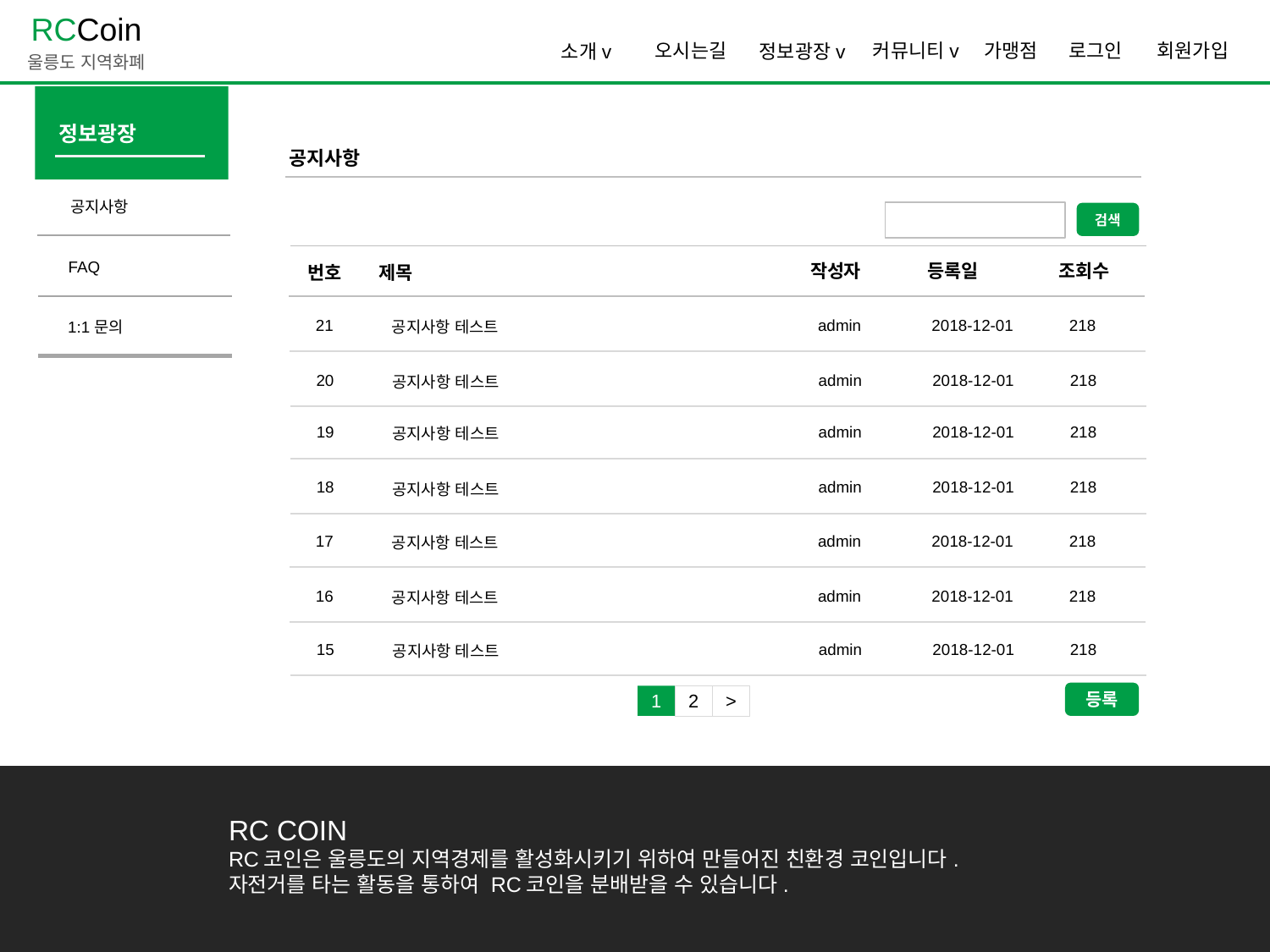

RCCoin
울릉도 지역화폐
오시는길
커뮤니티v
가맹점
로그인
회원가입
정보광장v
소개v

정보광장
공지사항
FAQ
1:1문의
공지사항

검색
작성자
등록일
조회수
번호
제목
21
admin
2018-12-01
218
공지사항 테스트
20
admin
2018-12-01
218
공지사항 테스트
19
admin
2018-12-01
218
공지사항 테스트
18
admin
2018-12-01
218
공지사항 테스트
17
admin
2018-12-01
218
공지사항 테스트
16
admin
2018-12-01
218
공지사항 테스트
15
admin
2018-12-01
218
공지사항 테스트
1
2
>
등록

RC COIN
RC코인은 울릉도의 지역경제를 활성화시키기 위하여 만들어진 친환경 코인입니다.
자전거를 타는 활동을 통하여 RC코인을 분배받을 수 있습니다.